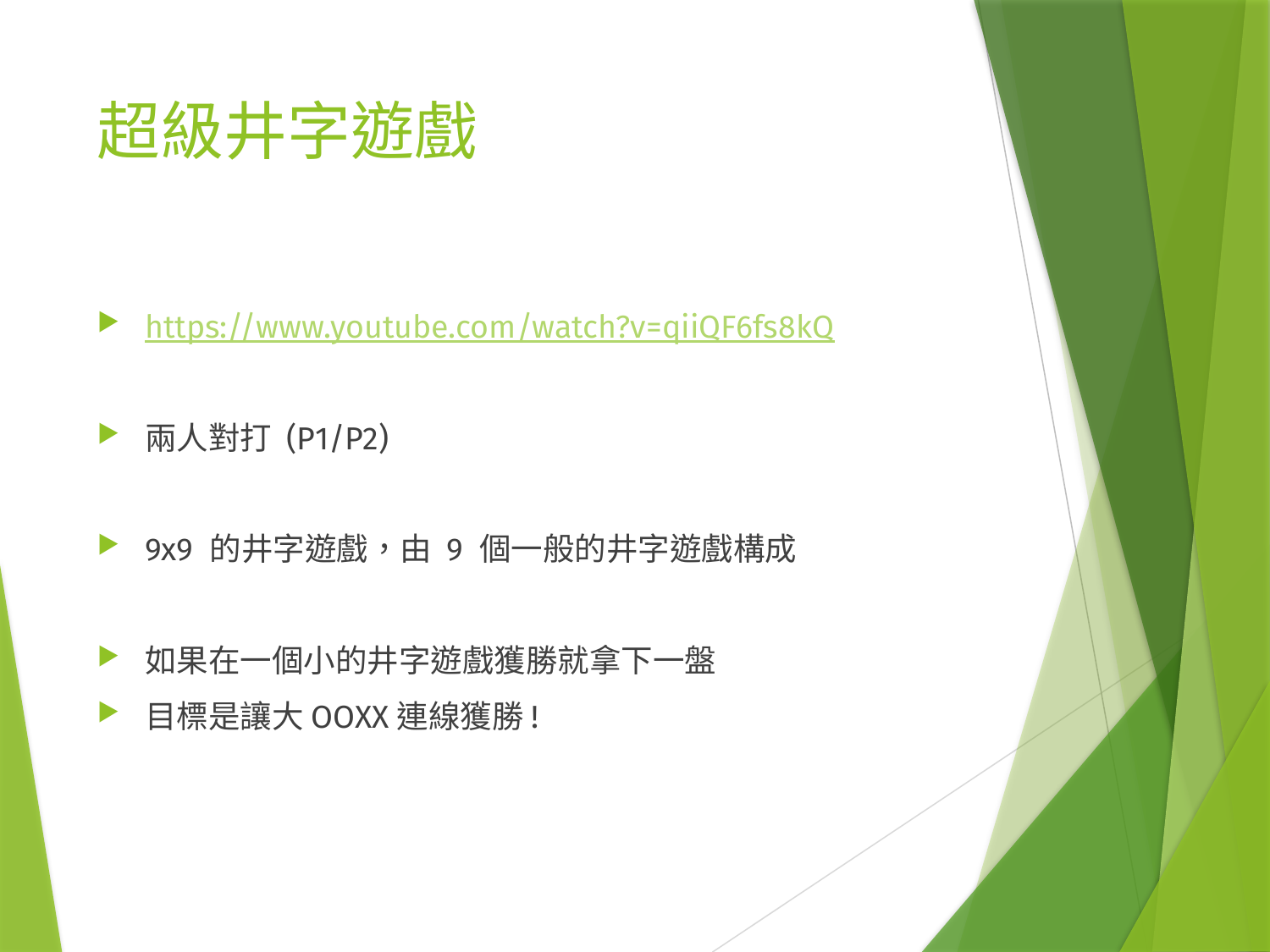

# 超級井字遊戲
https://www.youtube.com/watch?v=qiiQF6fs8kQ

兩人對打 (P1/P2)

9x9 的井字遊戲，由 9 個一般的井字遊戲構成

如果在一個小的井字遊戲獲勝就拿下一盤
目標是讓大OOXX連線獲勝!